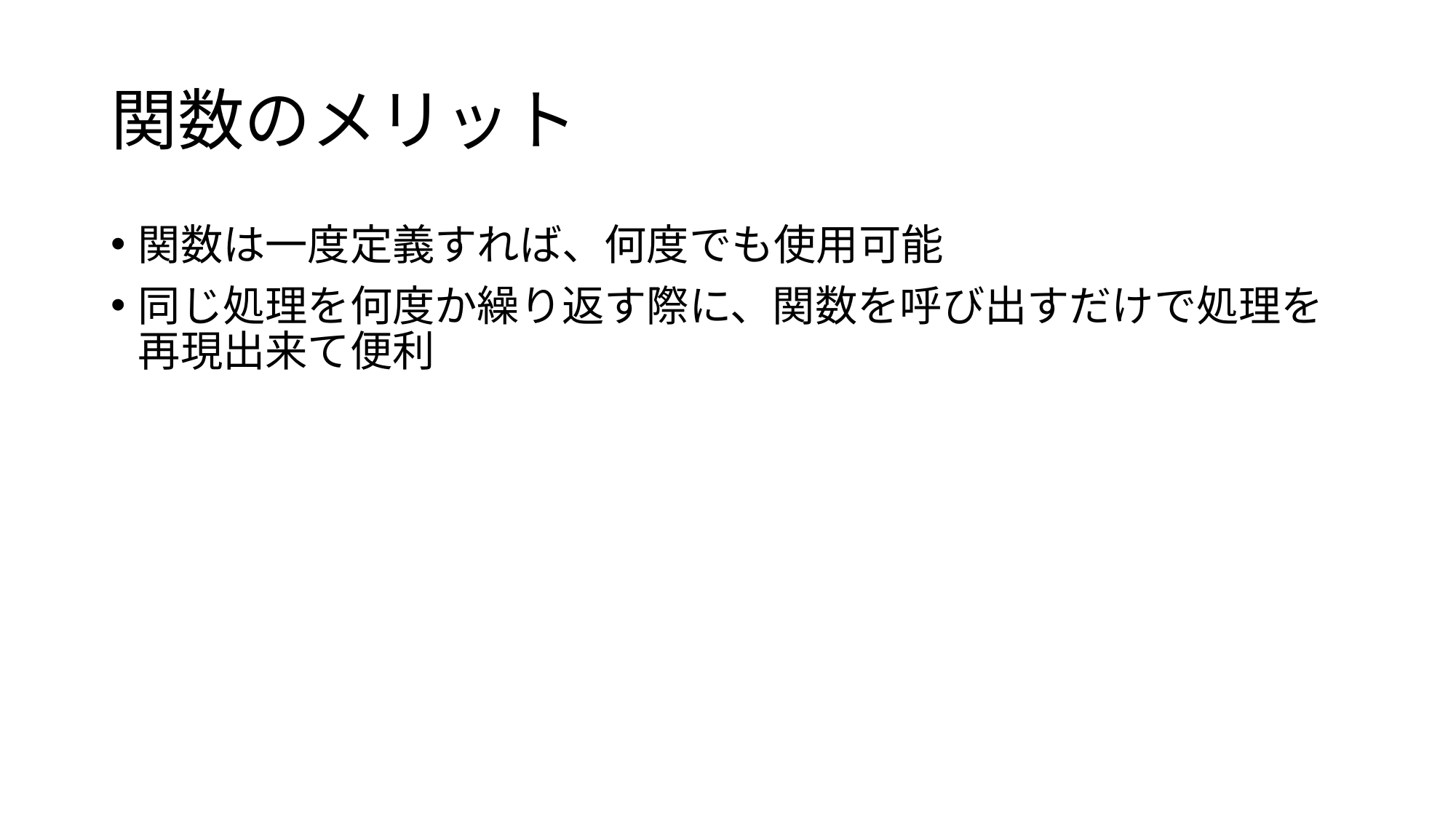

# 関数のメリット
関数は一度定義すれば、何度でも使用可能
同じ処理を何度か繰り返す際に、関数を呼び出すだけで処理を再現出来て便利